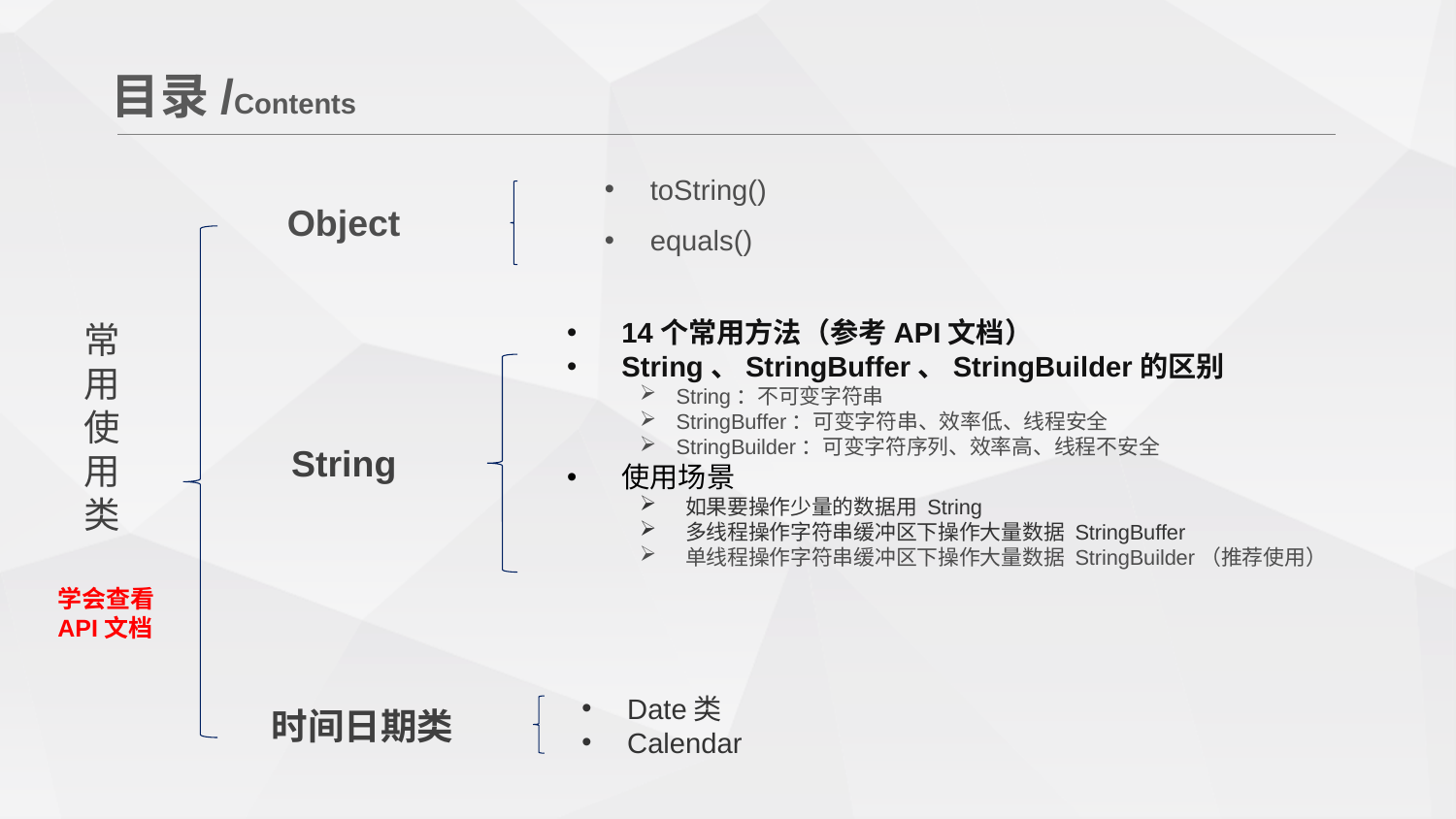

目录/Contents
toString()
equals()

Object

14个常用方法（参考API文档）
String、StringBuffer、StringBuilder的区别
String：不可变字符串
StringBuffer：可变字符串、效率低、线程安全
StringBuilder：可变字符序列、效率高、线程不安全
使用场景
如果要操作少量的数据用 String
多线程操作字符串缓冲区下操作大量数据 StringBuffer
单线程操作字符串缓冲区下操作大量数据 StringBuilder（推荐使用）
常用使用类

String
学会查看API文档
Date类
Calendar
时间日期类